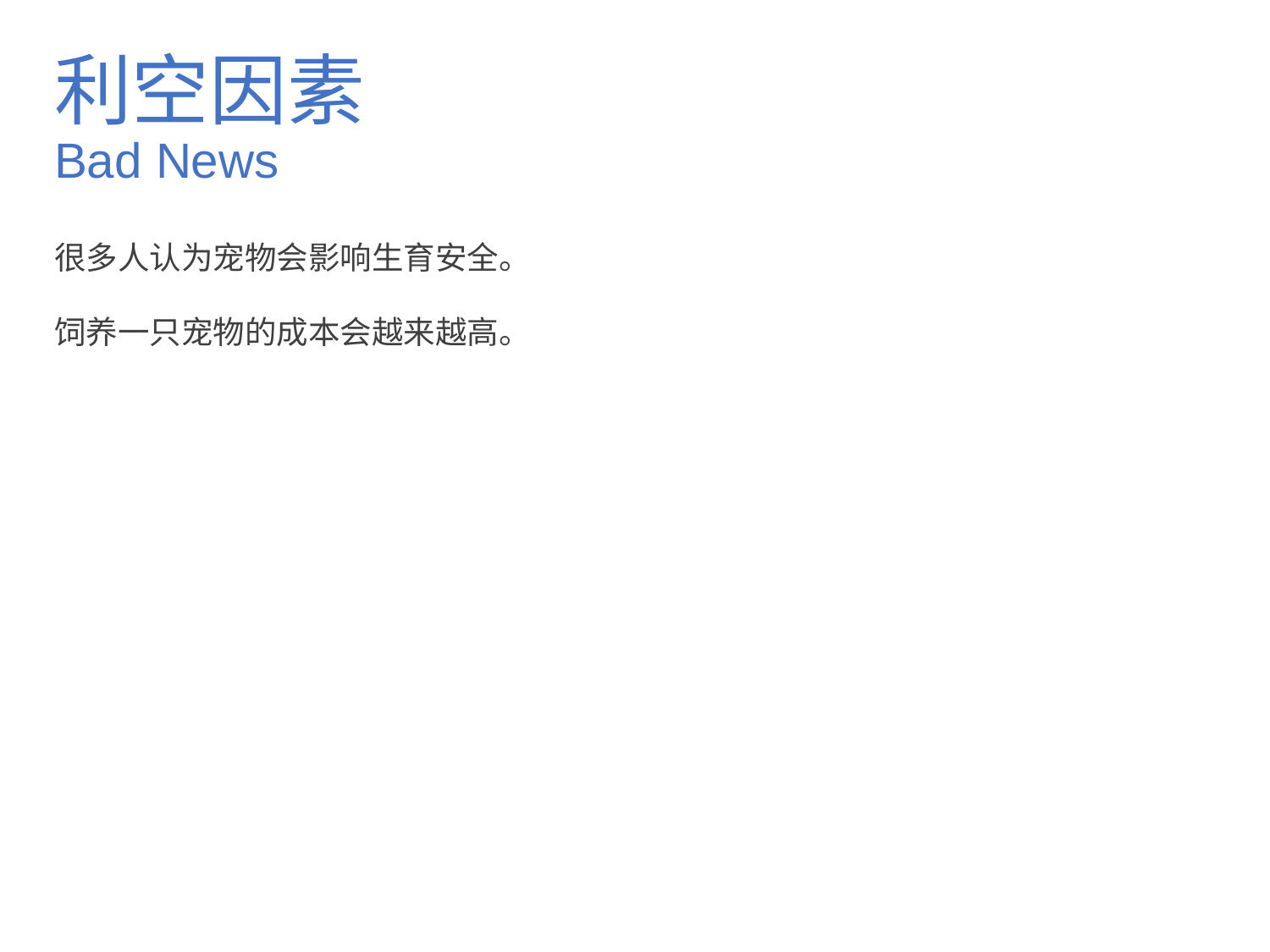

利空因素
Bad News
很多人认为宠物会影响生育安全。
饲养一只宠物的成本会越来越高。